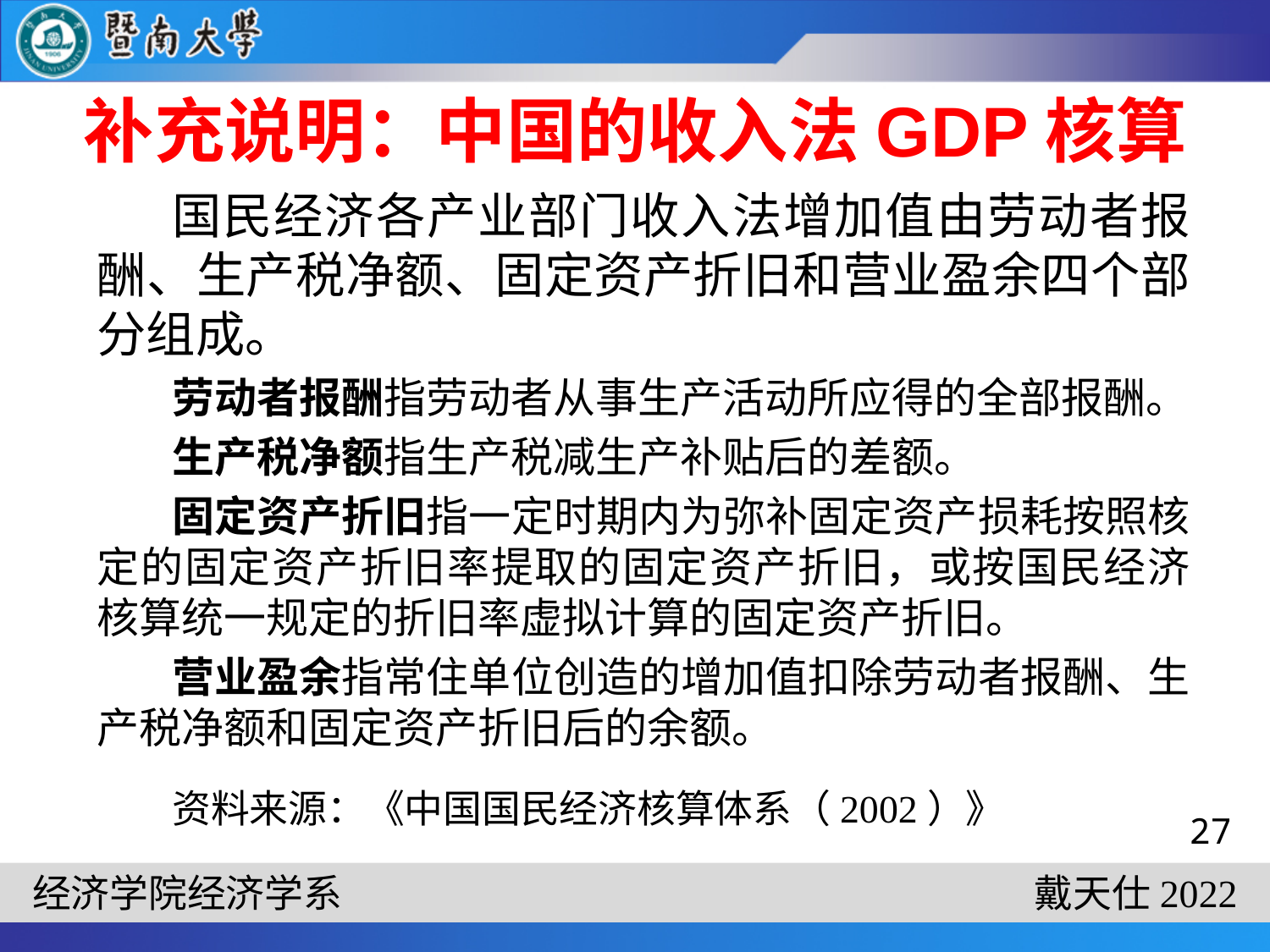

# 补充说明：中国的收入法GDP核算
国民经济各产业部门收入法增加值由劳动者报酬、生产税净额、固定资产折旧和营业盈余四个部分组成。
劳动者报酬指劳动者从事生产活动所应得的全部报酬。
生产税净额指生产税减生产补贴后的差额。
固定资产折旧指一定时期内为弥补固定资产损耗按照核定的固定资产折旧率提取的固定资产折旧，或按国民经济核算统一规定的折旧率虚拟计算的固定资产折旧。
营业盈余指常住单位创造的增加值扣除劳动者报酬、生产税净额和固定资产折旧后的余额。

资料来源：《中国国民经济核算体系（2002）》
27